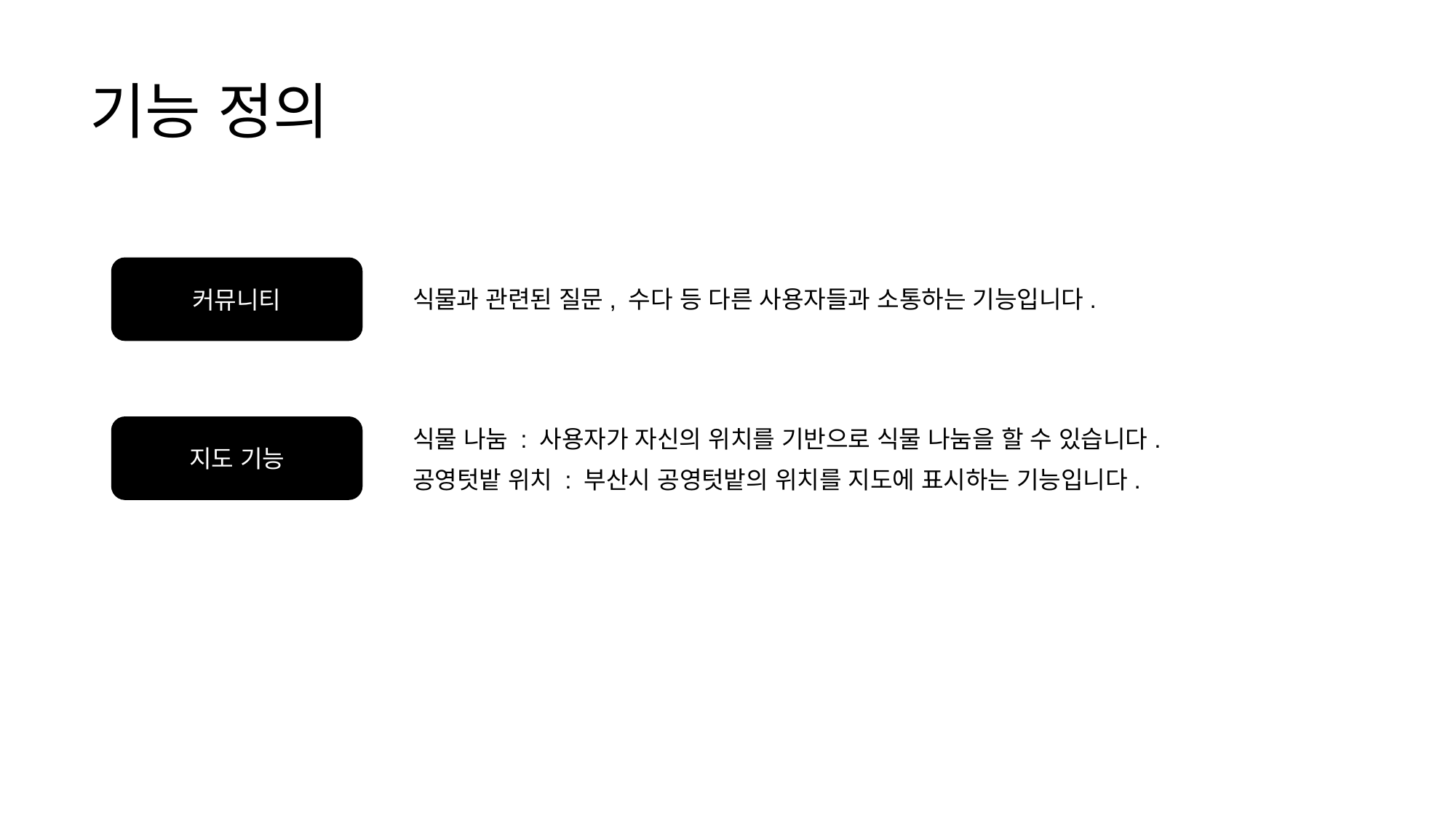

# 기능 정의
커뮤니티
식물과 관련된 질문, 수다 등 다른 사용자들과 소통하는 기능입니다.
지도 기능
식물 나눔 : 사용자가 자신의 위치를 기반으로 식물 나눔을 할 수 있습니다.
공영텃밭 위치 : 부산시 공영텃밭의 위치를 지도에 표시하는 기능입니다.